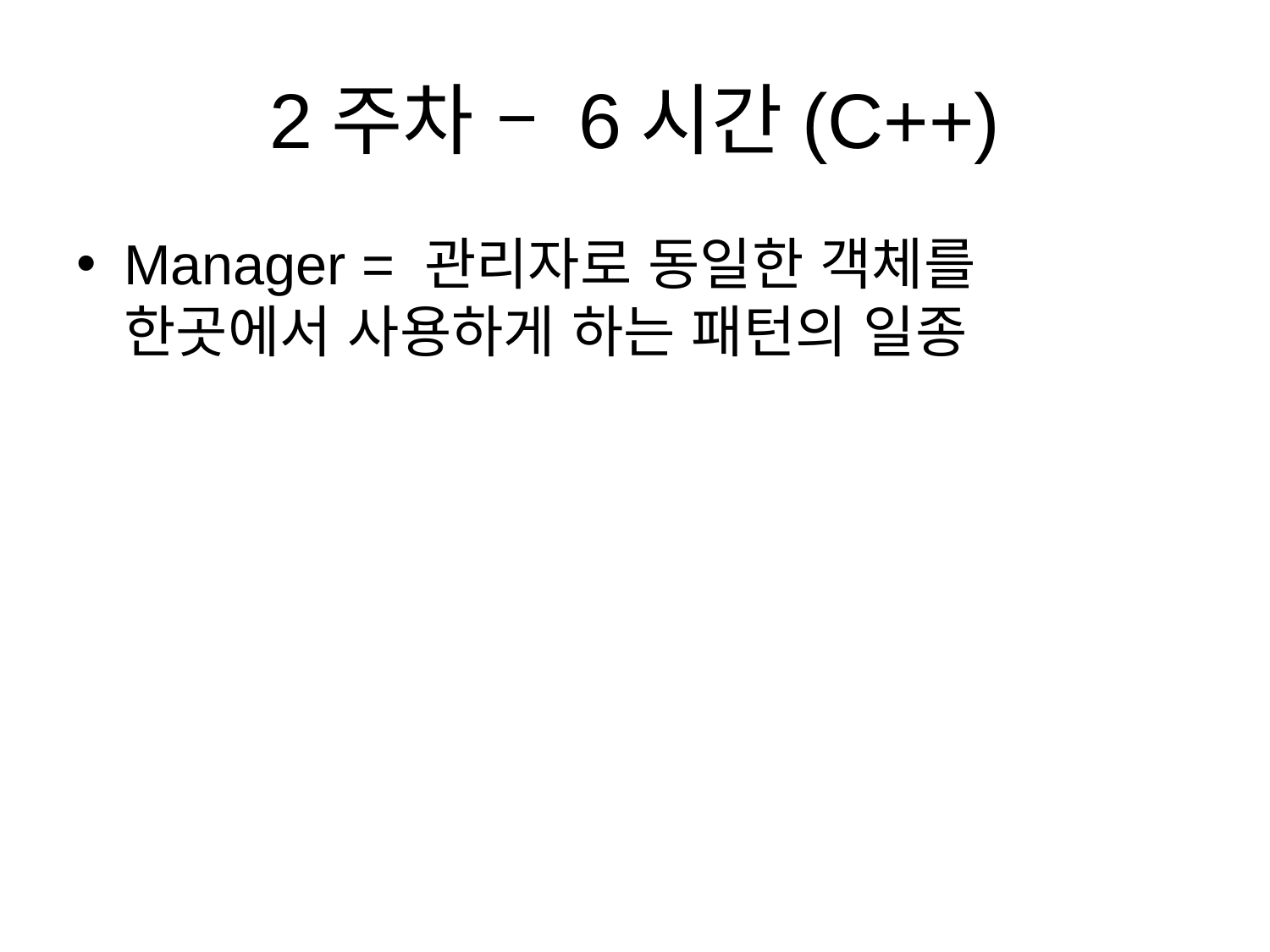

# 2주차 – 6시간(C++)
Manager = 관리자로 동일한 객체를 한곳에서 사용하게 하는 패턴의 일종